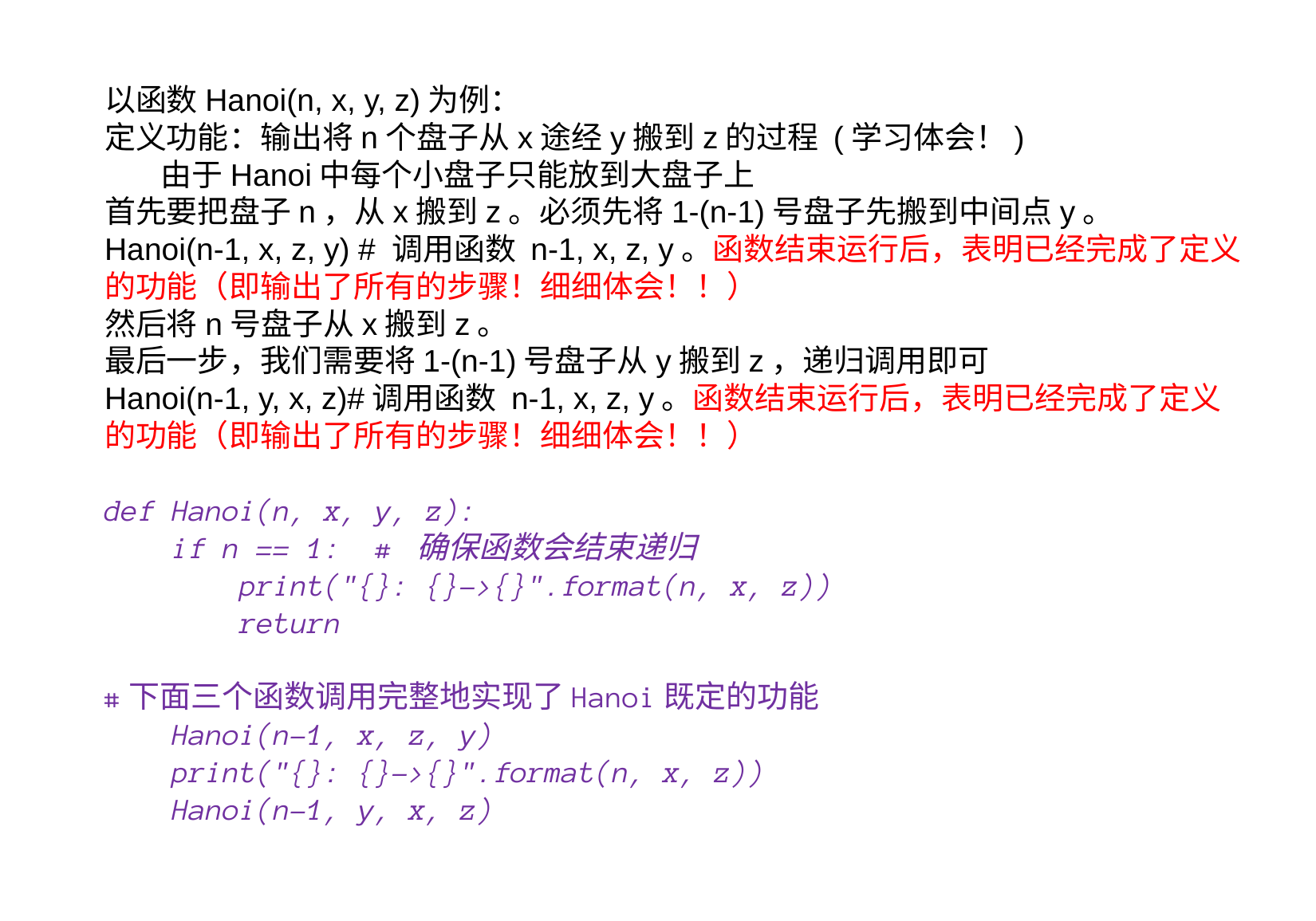

以函数Hanoi(n, x, y, z)为例：
定义功能：输出将n个盘子从x途经y搬到z的过程 (学习体会！)
       由于Hanoi中每个小盘子只能放到大盘子上
首先要把盘子n，从x搬到z。必须先将1-(n-1)号盘子先搬到中间点y。
Hanoi(n-1, x, z, y) # 调用函数 n-1, x, z, y。函数结束运行后，表明已经完成了定义的功能（即输出了所有的步骤！细细体会！！）
然后将n号盘子从x搬到z。
最后一步，我们需要将1-(n-1)号盘子从y搬到z，递归调用即可
Hanoi(n-1, y, x, z)#调用函数 n-1, x, z, y。函数结束运行后，表明已经完成了定义的功能（即输出了所有的步骤！细细体会！！）

def Hanoi(n, x, y, z):
    if n == 1:  # 确保函数会结束递归
        print("{}: {}->{}".format(n, x, z))
        return

#下面三个函数调用完整地实现了Hanoi既定的功能
    Hanoi(n-1, x, z, y)
    print("{}: {}->{}".format(n, x, z))
    Hanoi(n-1, y, x, z)